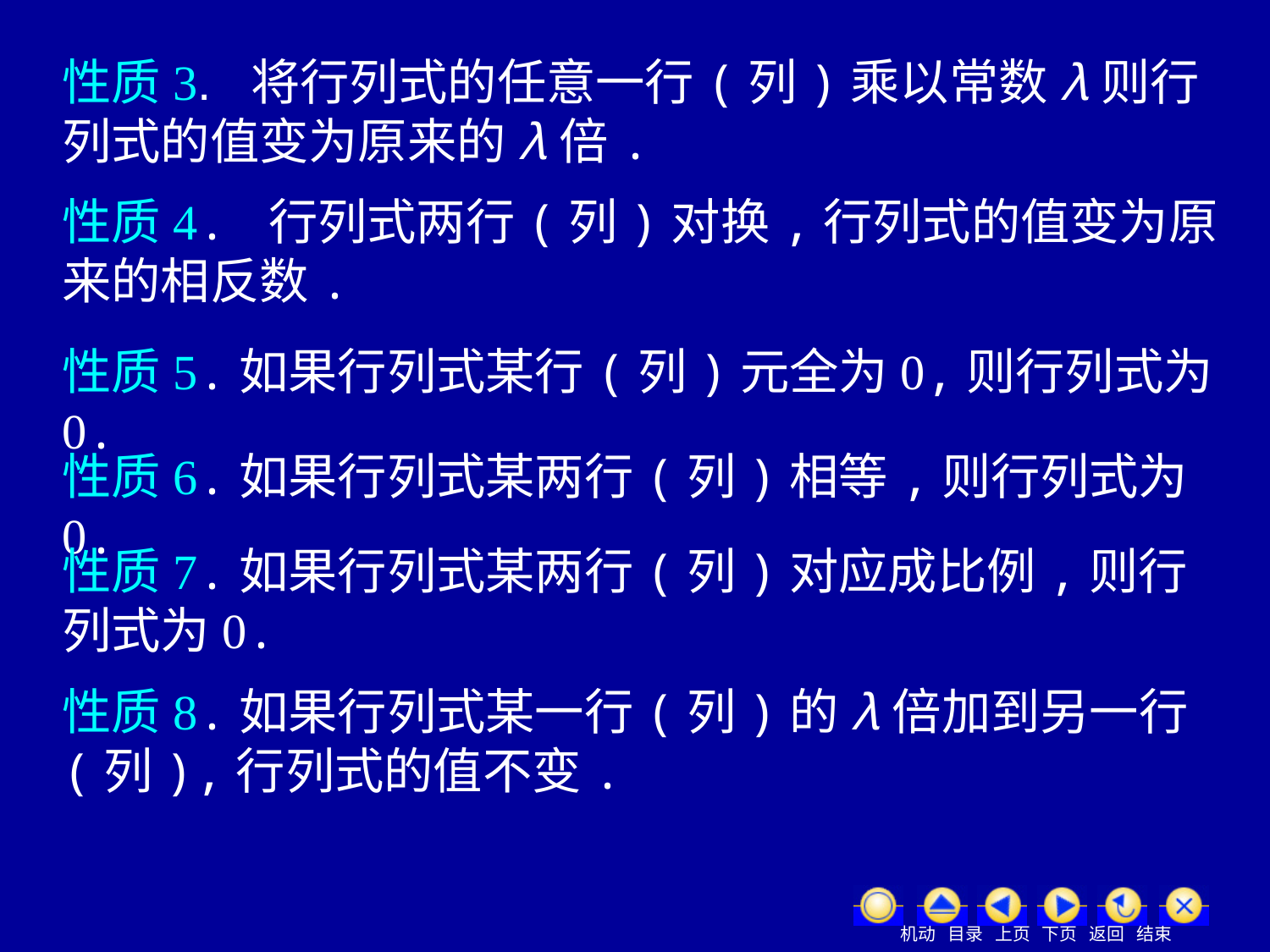

性质3.  将行列式的任意一行(列)乘以常数λ则行列式的值变为原来的λ倍.
性质4. 行列式两行(列)对换,行列式的值变为原来的相反数.
性质5.如果行列式某行(列)元全为0,则行列式为0.
性质6.如果行列式某两行(列)相等,则行列式为0.
性质7.如果行列式某两行(列)对应成比例,则行列式为0.
性质8.如果行列式某一行(列)的λ倍加到另一行(列),行列式的值不变.